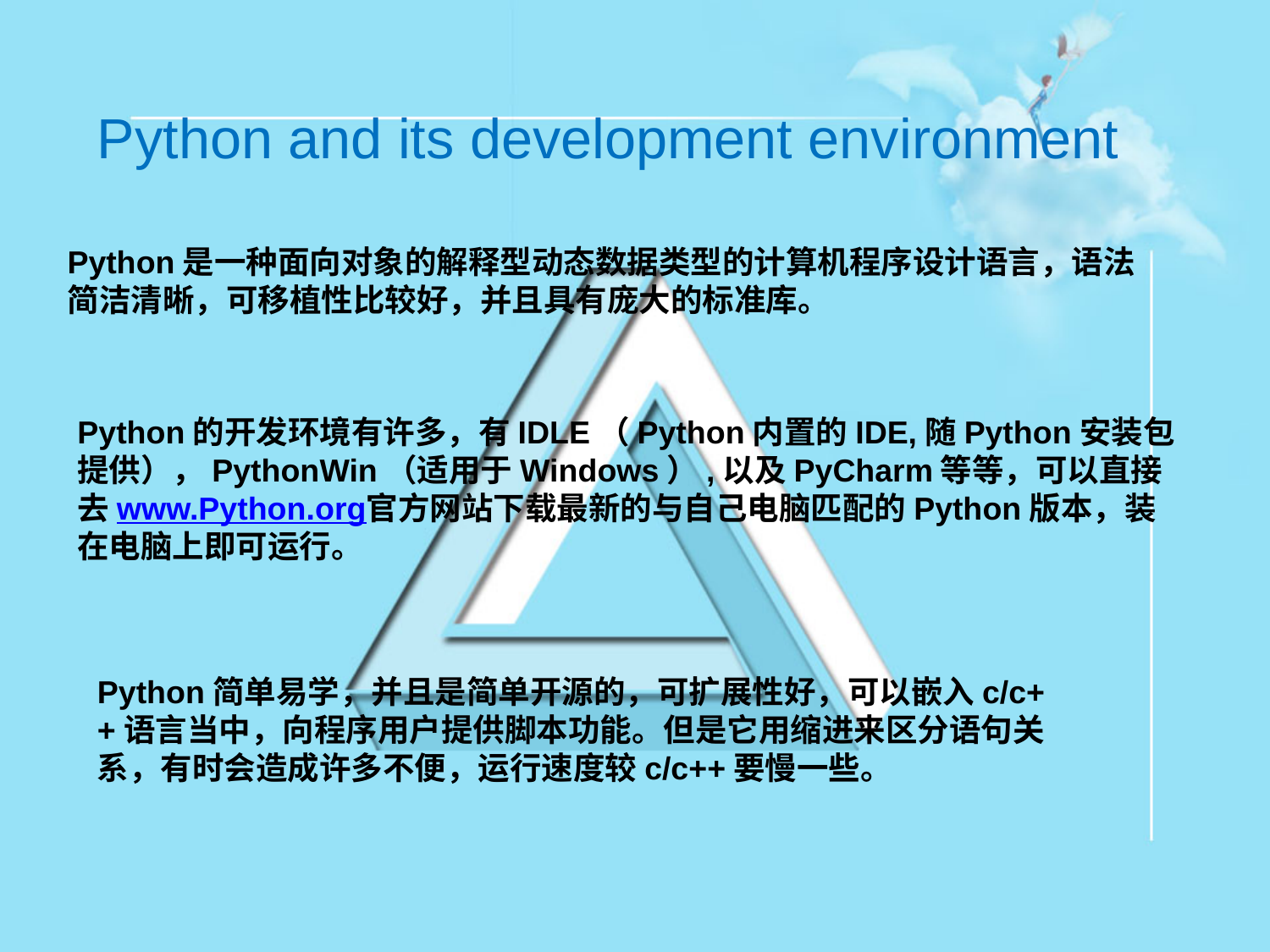

Python and its development environment
Python是一种面向对象的解释型动态数据类型的计算机程序设计语言，语法简洁清晰，可移植性比较好，并且具有庞大的标准库。
Python的开发环境有许多，有IDLE（Python内置的IDE,随Python安装包提供），PythonWin（适用于Windows）,以及PyCharm等等，可以直接去www.Python.org官方网站下载最新的与自己电脑匹配的Python版本，装在电脑上即可运行。
Python简单易学，并且是简单开源的，可扩展性好，可以嵌入c/c++语言当中，向程序用户提供脚本功能。但是它用缩进来区分语句关系，有时会造成许多不便，运行速度较c/c++要慢一些。